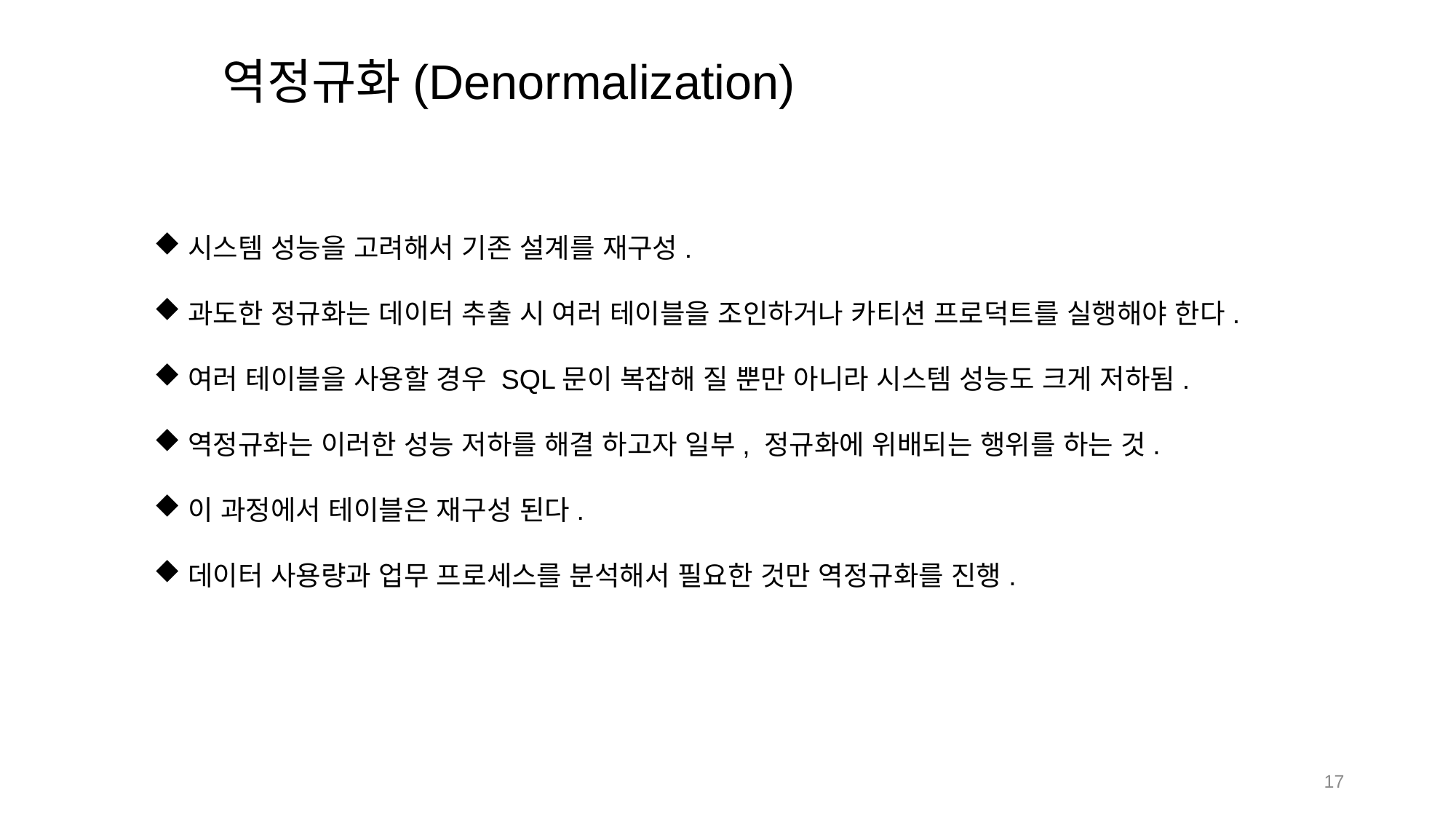

# 역정규화(Denormalization)
시스템 성능을 고려해서 기존 설계를 재구성.
과도한 정규화는 데이터 추출 시 여러 테이블을 조인하거나 카티션 프로덕트를 실행해야 한다.
여러 테이블을 사용할 경우 SQL문이 복잡해 질 뿐만 아니라 시스템 성능도 크게 저하됨.
역정규화는 이러한 성능 저하를 해결 하고자 일부, 정규화에 위배되는 행위를 하는 것.
이 과정에서 테이블은 재구성 된다.
데이터 사용량과 업무 프로세스를 분석해서 필요한 것만 역정규화를 진행.
17